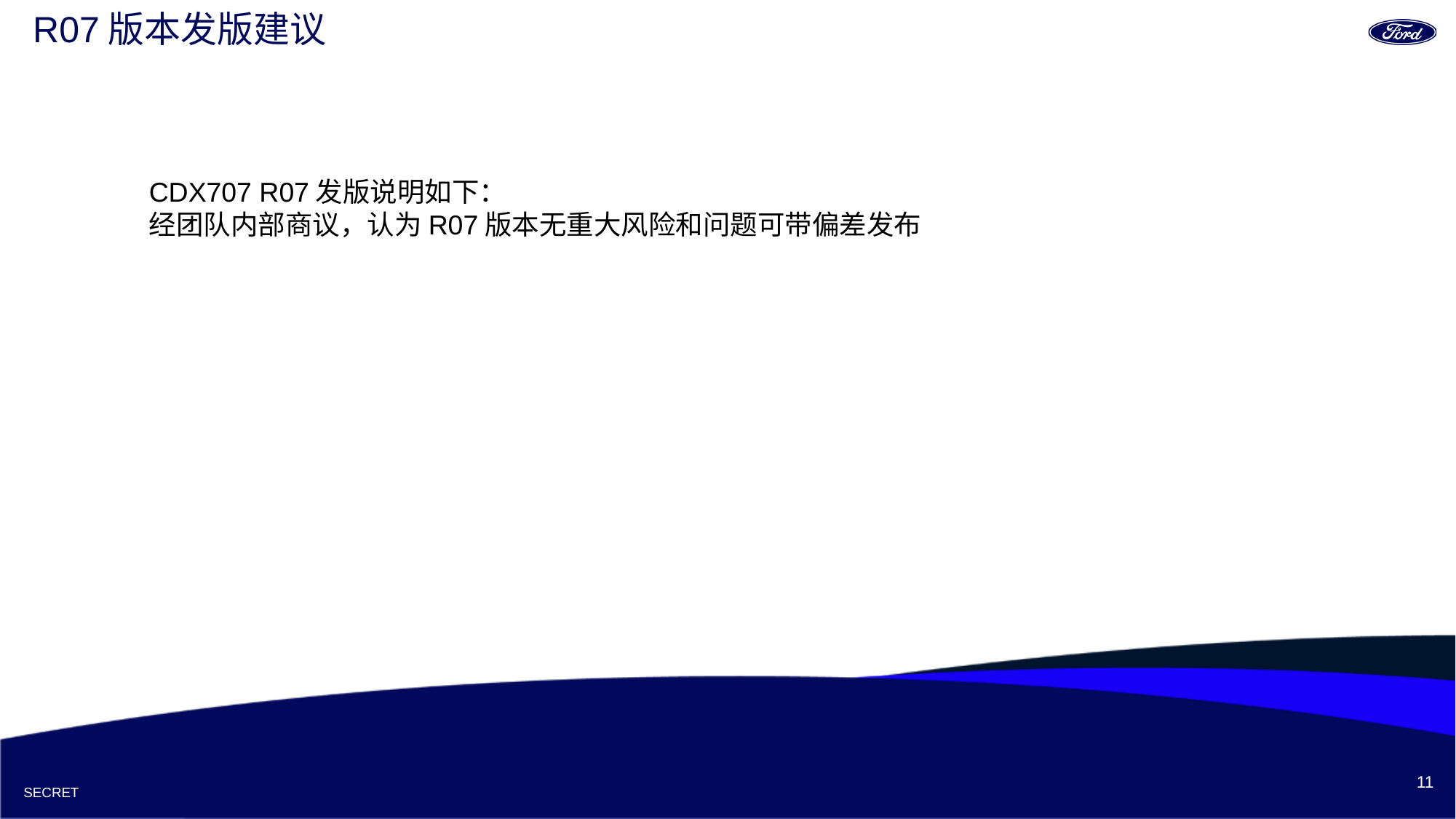

# R07版本发版建议
CDX707 R07发版说明如下：
经团队内部商议，认为R07版本无重大风险和问题可带偏差发布